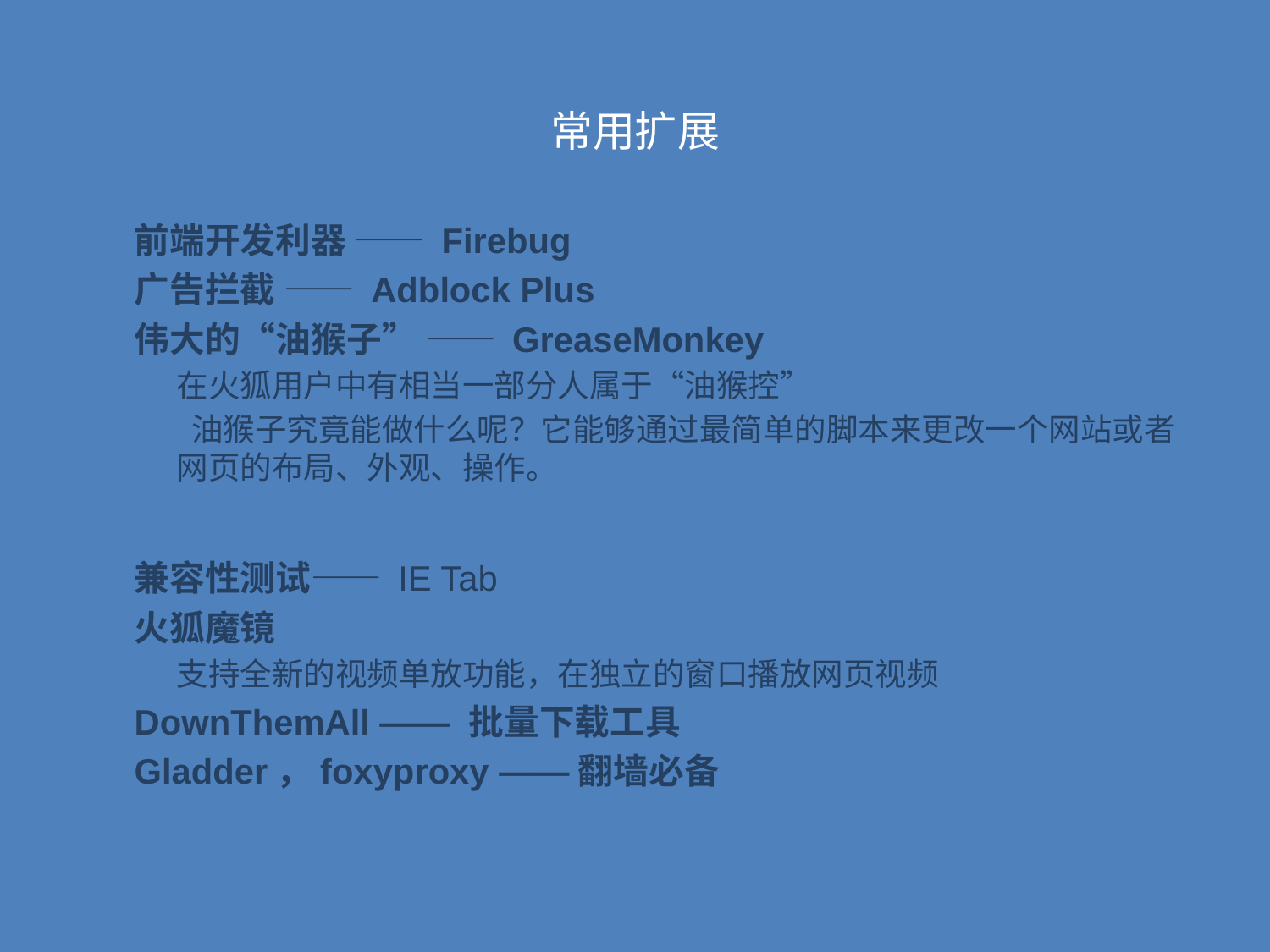

# 常用扩展
前端开发利器 —— Firebug
广告拦截 —— Adblock Plus
伟大的“油猴子” —— GreaseMonkey
在火狐用户中有相当一部分人属于“油猴控”
 油猴子究竟能做什么呢？它能够通过最简单的脚本来更改一个网站或者网页的布局、外观、操作。

兼容性测试—— IE Tab
火狐魔镜
支持全新的视频单放功能，在独立的窗口播放网页视频
DownThemAll —— 批量下载工具
Gladder，foxyproxy ——翻墙必备